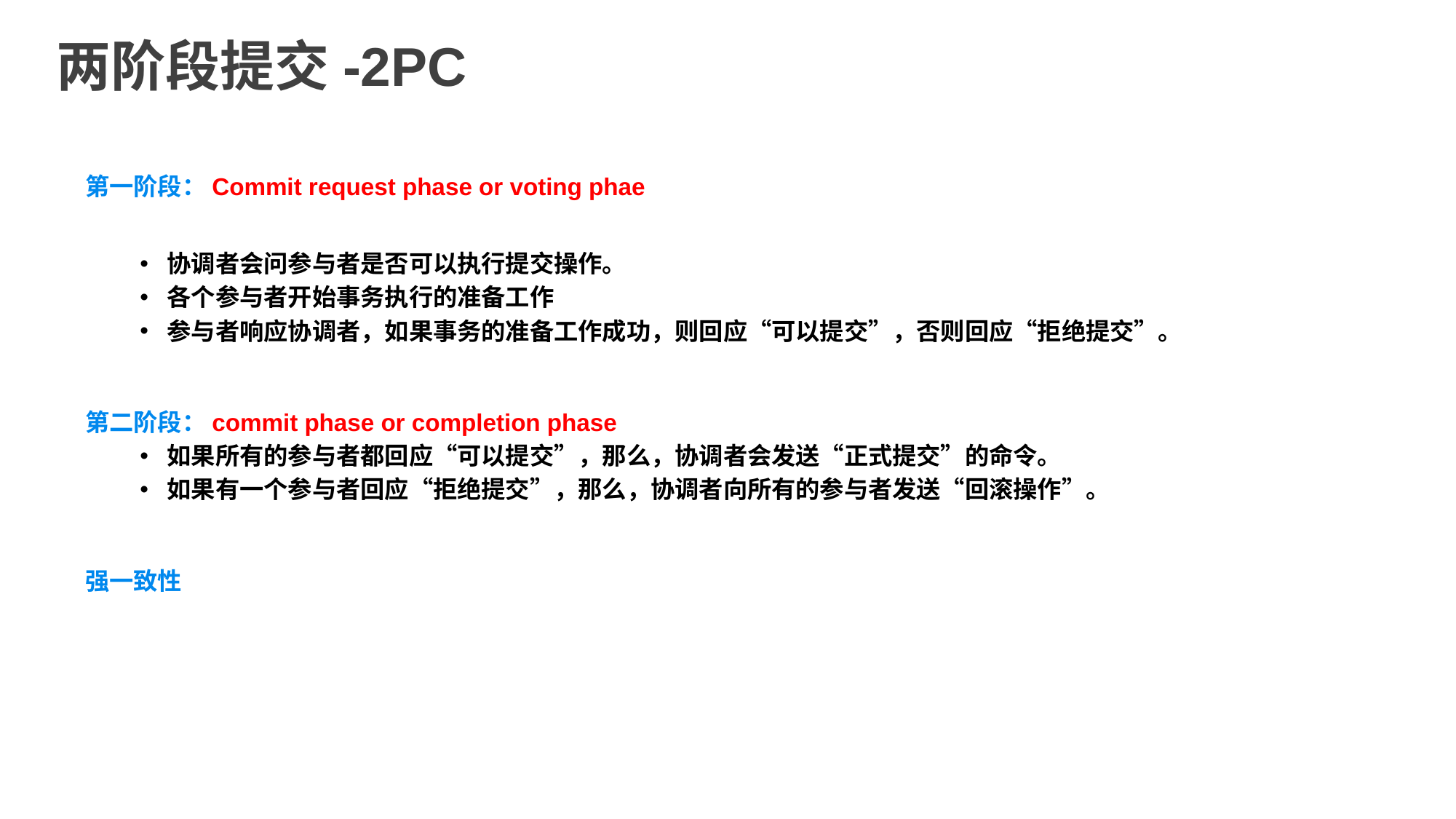

# 两阶段提交-2PC
第一阶段：Commit request phase or voting phae

协调者会问参与者是否可以执行提交操作。
各个参与者开始事务执行的准备工作
参与者响应协调者，如果事务的准备工作成功，则回应“可以提交”，否则回应“拒绝提交”。

第二阶段：commit phase or completion phase
如果所有的参与者都回应“可以提交”，那么，协调者会发送“正式提交”的命令。
如果有一个参与者回应“拒绝提交”，那么，协调者向所有的参与者发送“回滚操作”。

强一致性